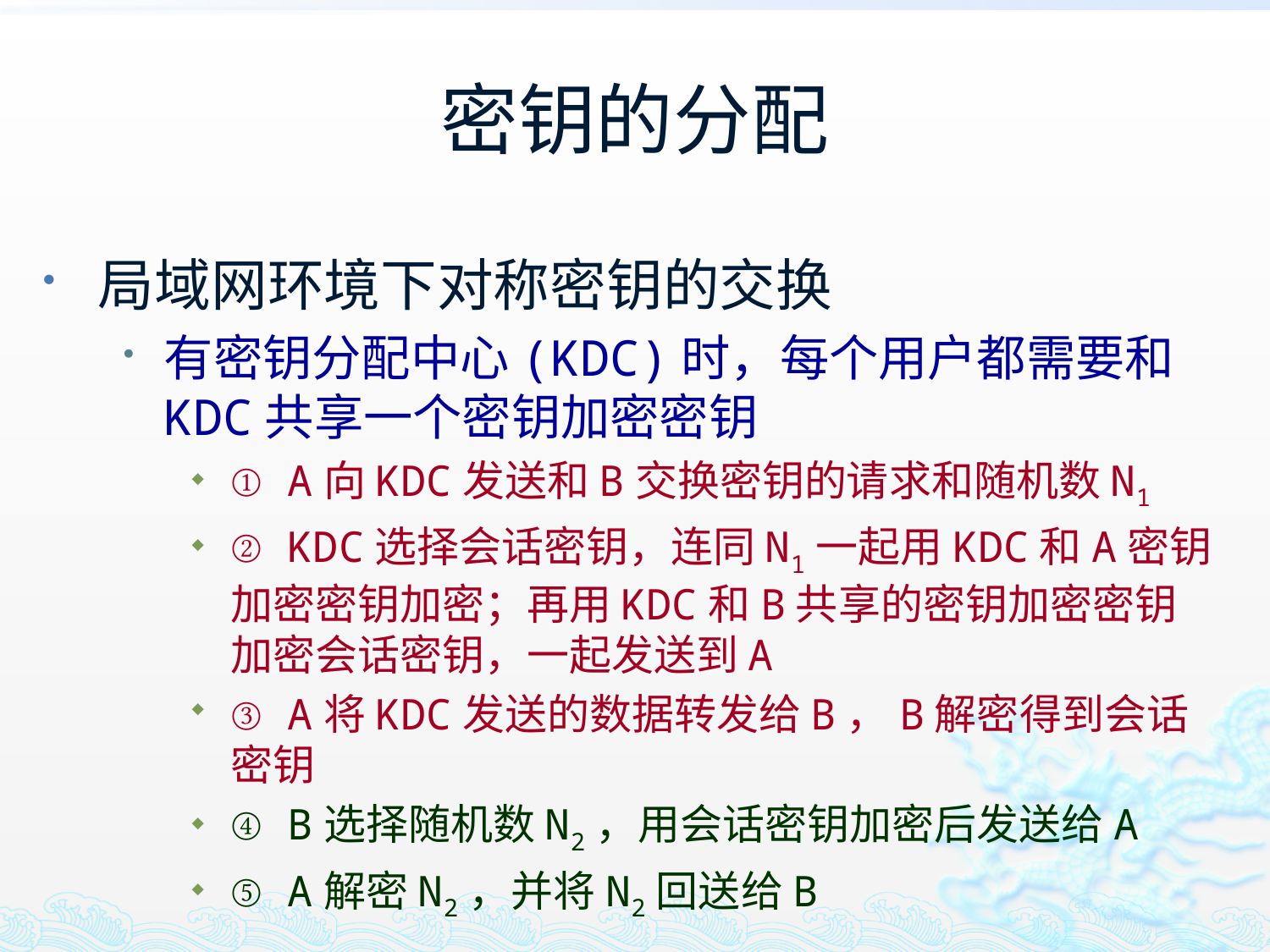

# 密钥的分配
局域网环境下对称密钥的交换
有密钥分配中心(KDC)时，每个用户都需要和KDC共享一个密钥加密密钥
① A向KDC发送和B交换密钥的请求和随机数N1
② KDC选择会话密钥，连同N1一起用KDC和A密钥加密密钥加密；再用KDC和B共享的密钥加密密钥加密会话密钥，一起发送到A
③ A将KDC发送的数据转发给B，B解密得到会话密钥
④ B选择随机数N2，用会话密钥加密后发送给A
⑤ A解密N2，并将N2回送给B